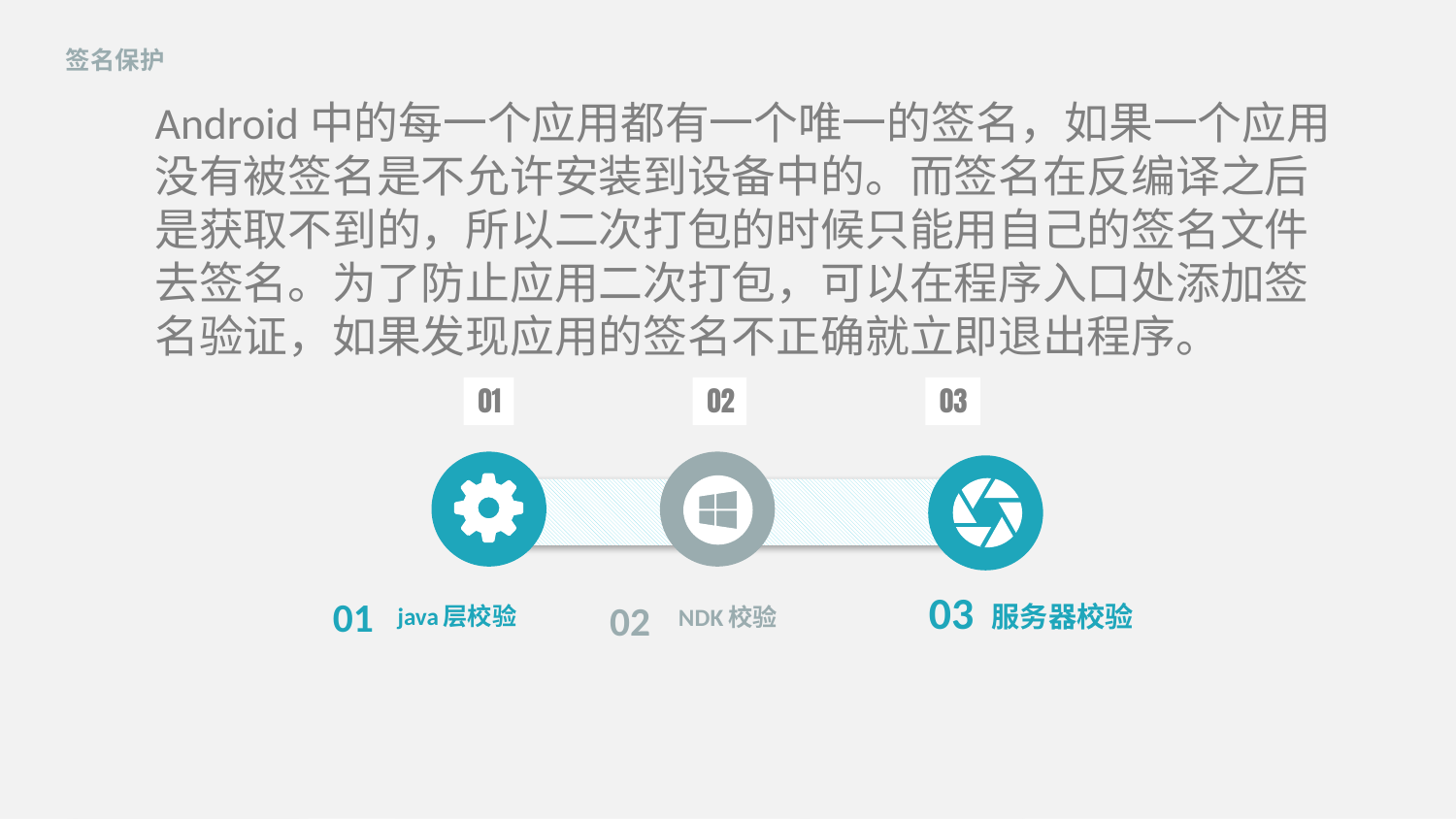

签名保护
Android中的每一个应用都有一个唯一的签名，如果一个应用没有被签名是不允许安装到设备中的。而签名在反编译之后是获取不到的，所以二次打包的时候只能用自己的签名文件去签名。为了防止应用二次打包，可以在程序入口处添加签名验证，如果发现应用的签名不正确就立即退出程序。
01
02
03

03
服务器校验
01
java层校验
02
NDK校验